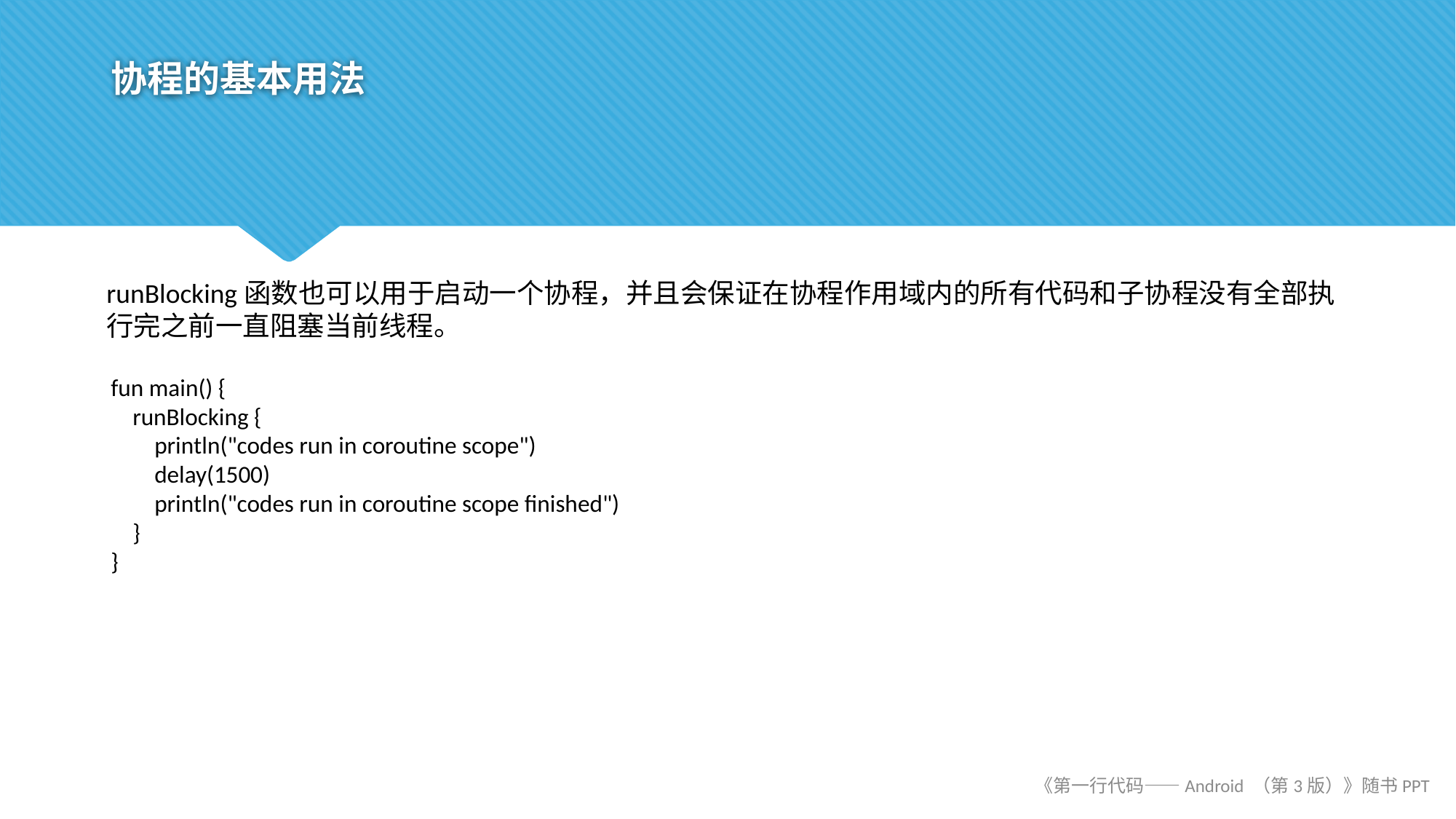

# 协程的基本用法
runBlocking函数也可以用于启动一个协程，并且会保证在协程作用域内的所有代码和子协程没有全部执行完之前一直阻塞当前线程。
fun main() {
    runBlocking {
        println("codes run in coroutine scope")
        delay(1500)
        println("codes run in coroutine scope finished")
    }
}